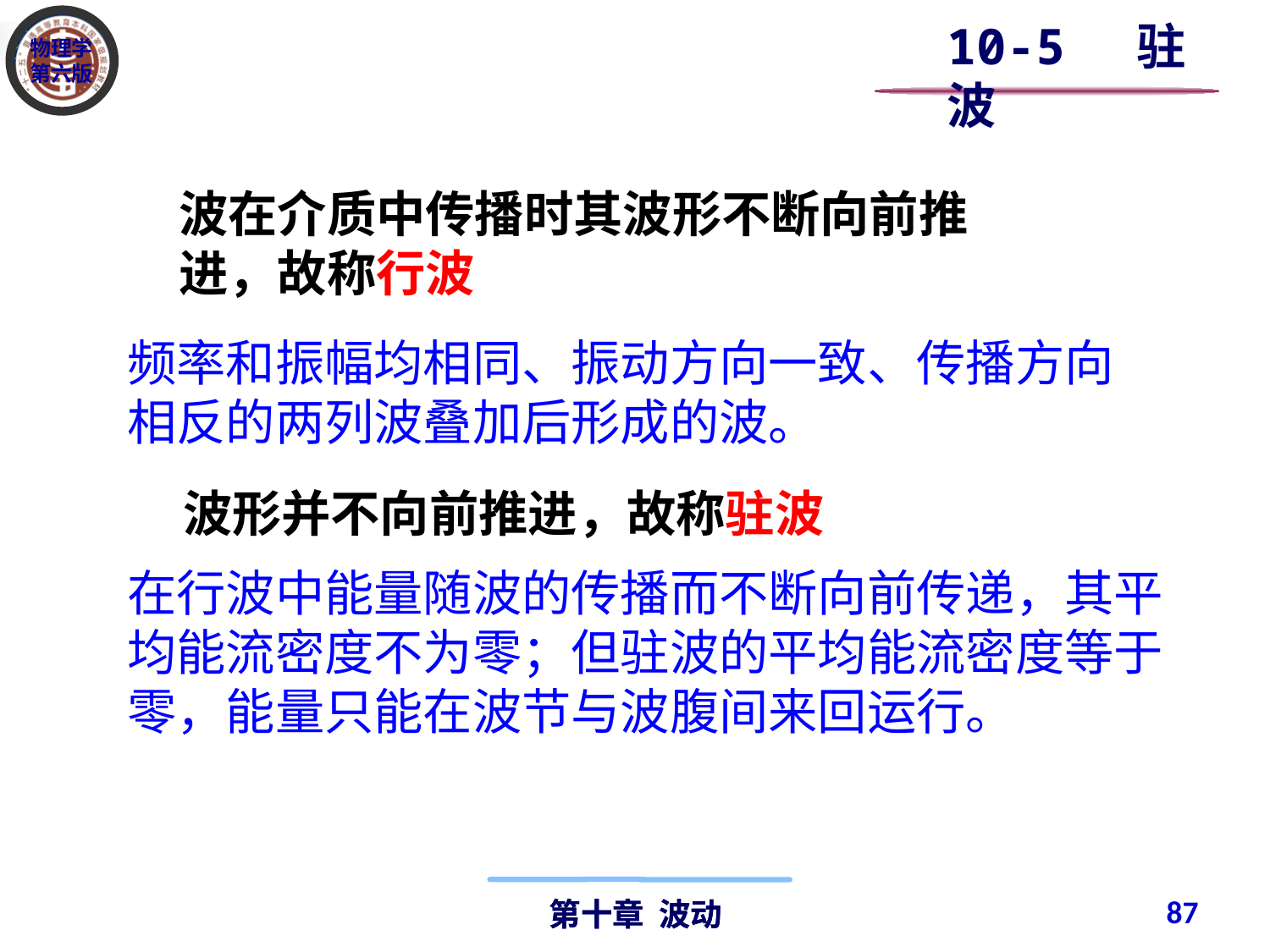

10-5  驻波

波在介质中传播时其波形不断向前推进，故称行波
频率和振幅均相同、振动方向一致、传播方向相反的两列波叠加后形成的波。
波形并不向前推进，故称驻波
在行波中能量随波的传播而不断向前传递，其平均能流密度不为零；但驻波的平均能流密度等于零，能量只能在波节与波腹间来回运行。
87